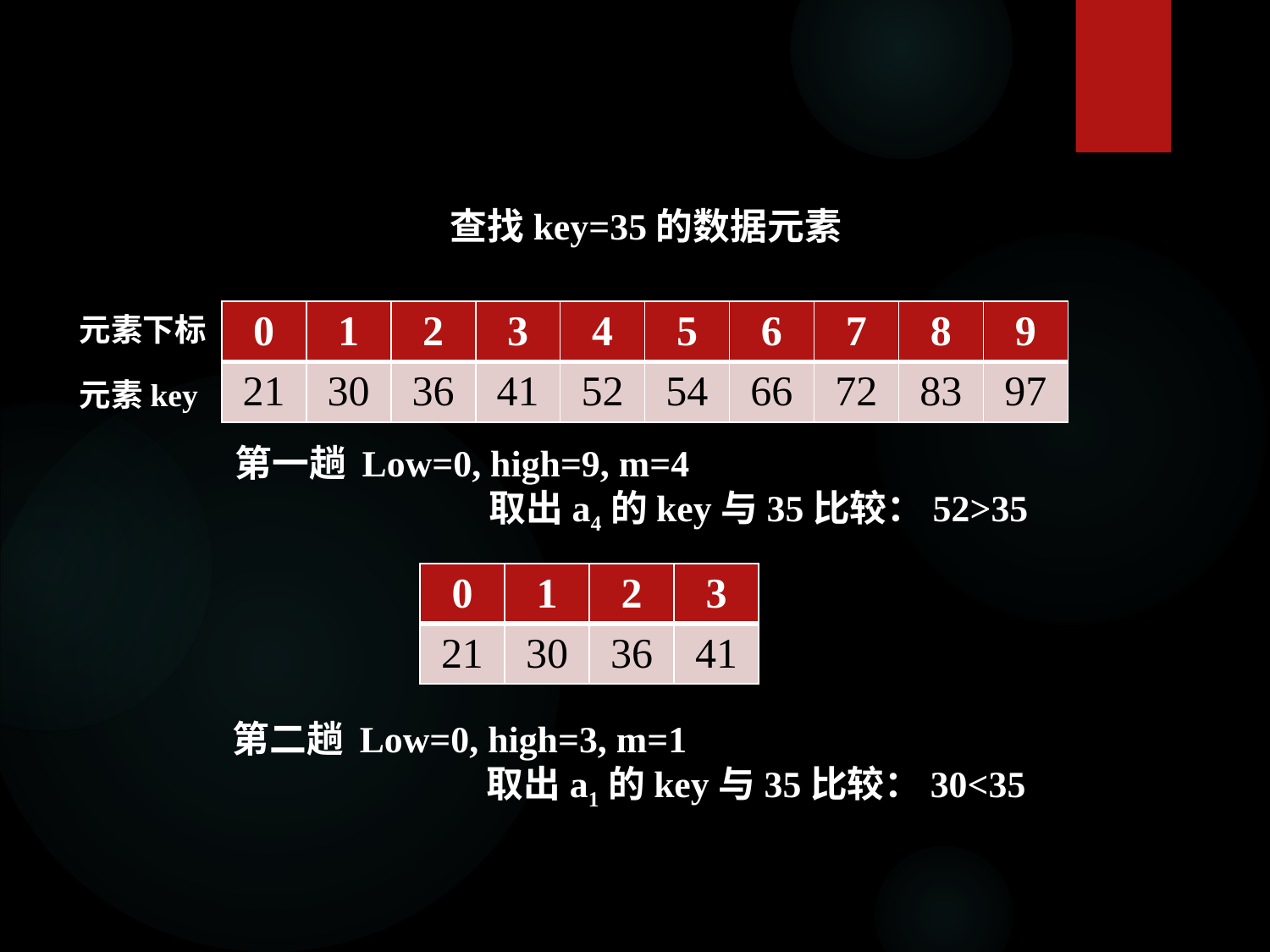

查找key=35的数据元素
| 0 | 1 | 2 | 3 | 4 | 5 | 6 | 7 | 8 | 9 |
| --- | --- | --- | --- | --- | --- | --- | --- | --- | --- |
| 21 | 30 | 36 | 41 | 52 | 54 | 66 | 72 | 83 | 97 |
元素下标
元素key
第一趟 	Low=0, high=9, m=4
		取出a4的key与35比较：52>35
| 0 | 1 | 2 | 3 |
| --- | --- | --- | --- |
| 21 | 30 | 36 | 41 |
第二趟 	Low=0, high=3, m=1
		取出a1的key与35比较：30<35